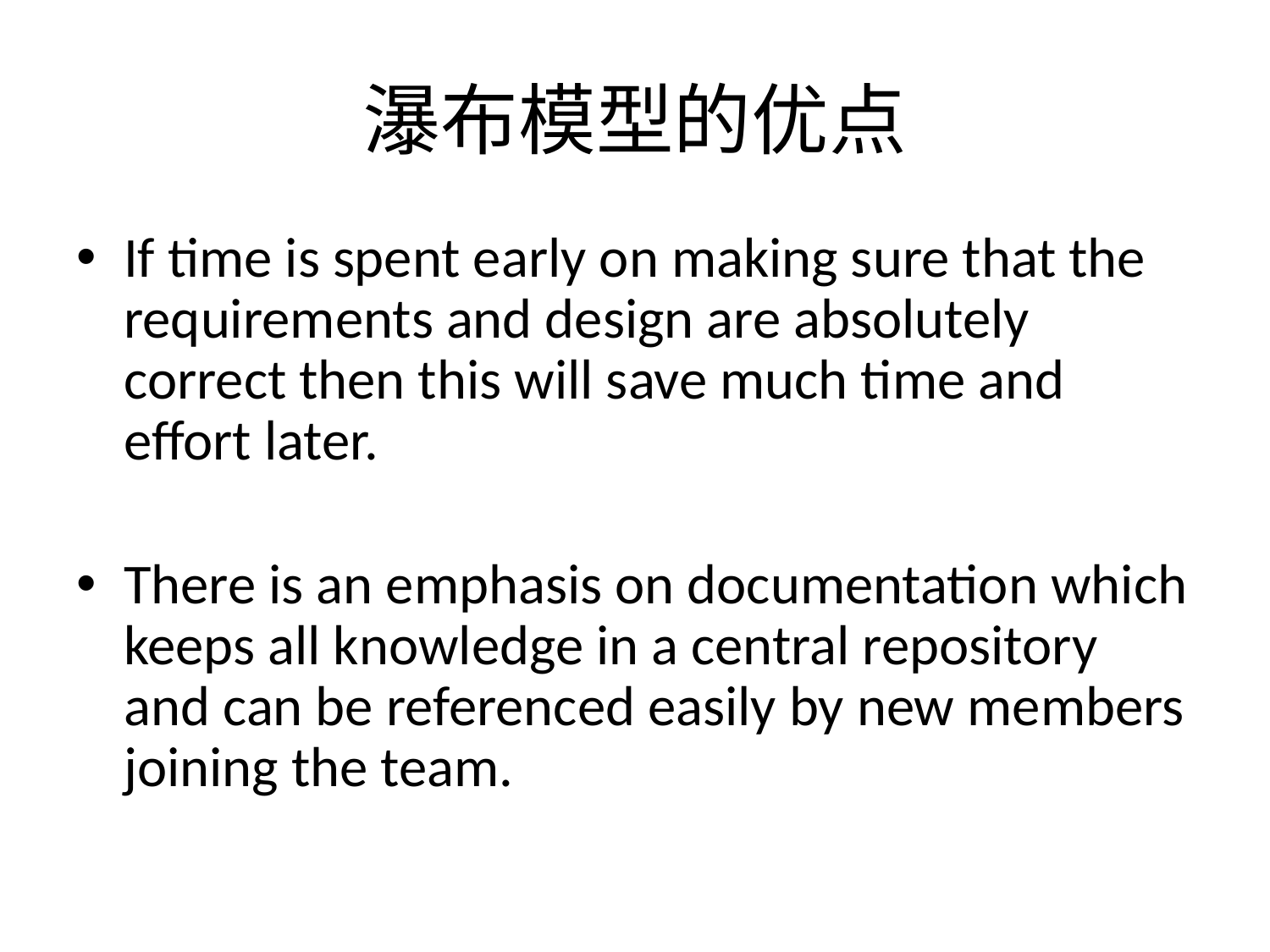

# 瀑布模型的优点
If time is spent early on making sure that the requirements and design are absolutely correct then this will save much time and effort later.

There is an emphasis on documentation which keeps all knowledge in a central repository and can be referenced easily by new members joining the team.